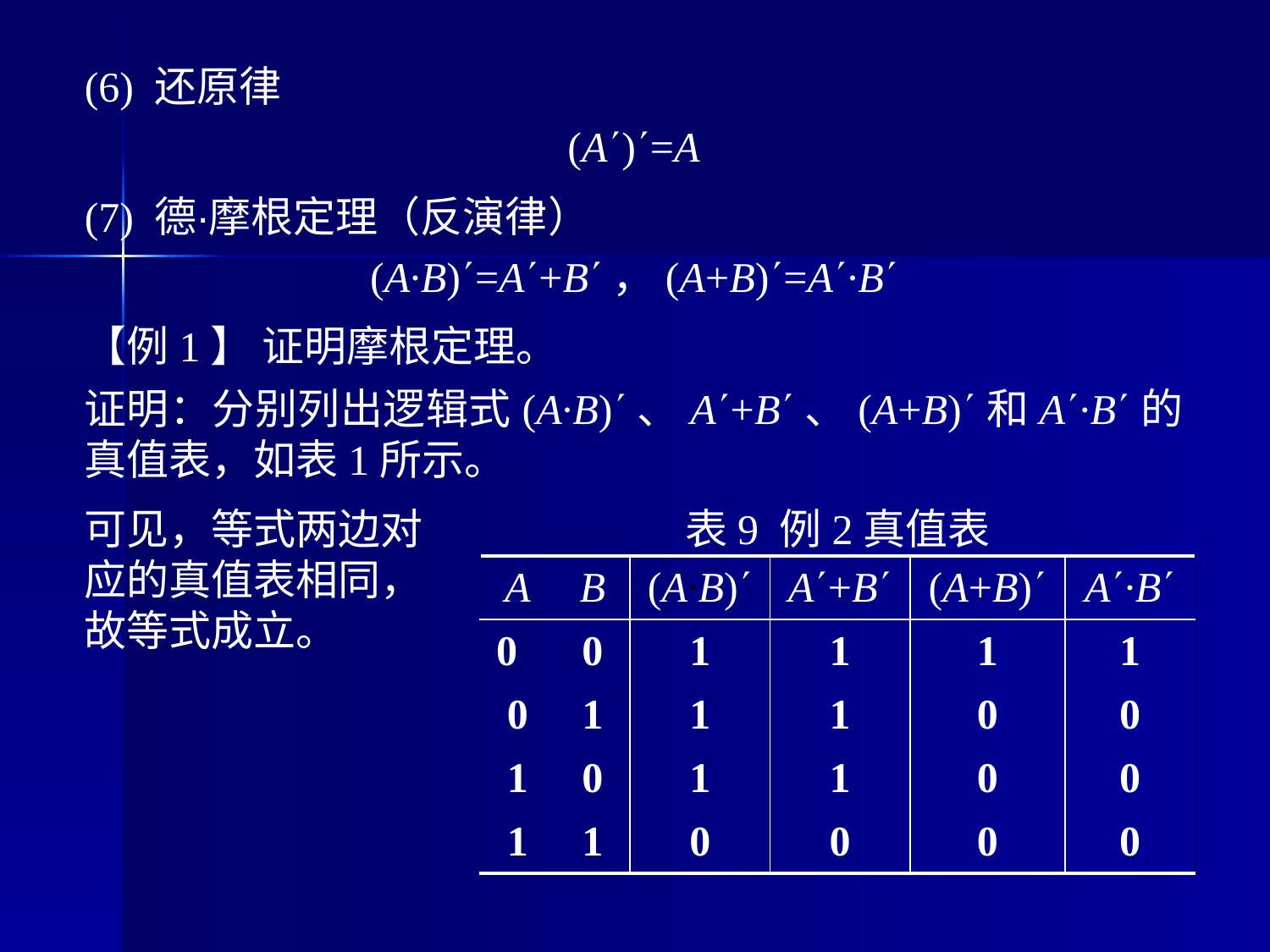

(6) 还原律
(A′)′=A
(7) 德∙摩根定理（反演律）
(A∙B)′=A′+B′，(A+B)′=A′∙B′
【例1】 证明摩根定理。
证明：分别列出逻辑式(A∙B)′、A′+B′、(A+B)′和A′∙B′的真值表，如表1所示。
可见，等式两边对应的真值表相同，故等式成立。
表9 例2真值表
| A | B | (A∙B)′ | A′+B′ | (A+B)′ | A′∙B′ |
| --- | --- | --- | --- | --- | --- |
| 0 | 0 | 1 | 1 | 1 | 1 |
| 0 | 1 | 1 | 1 | 0 | 0 |
| 1 | 0 | 1 | 1 | 0 | 0 |
| 1 | 1 | 0 | 0 | 0 | 0 |